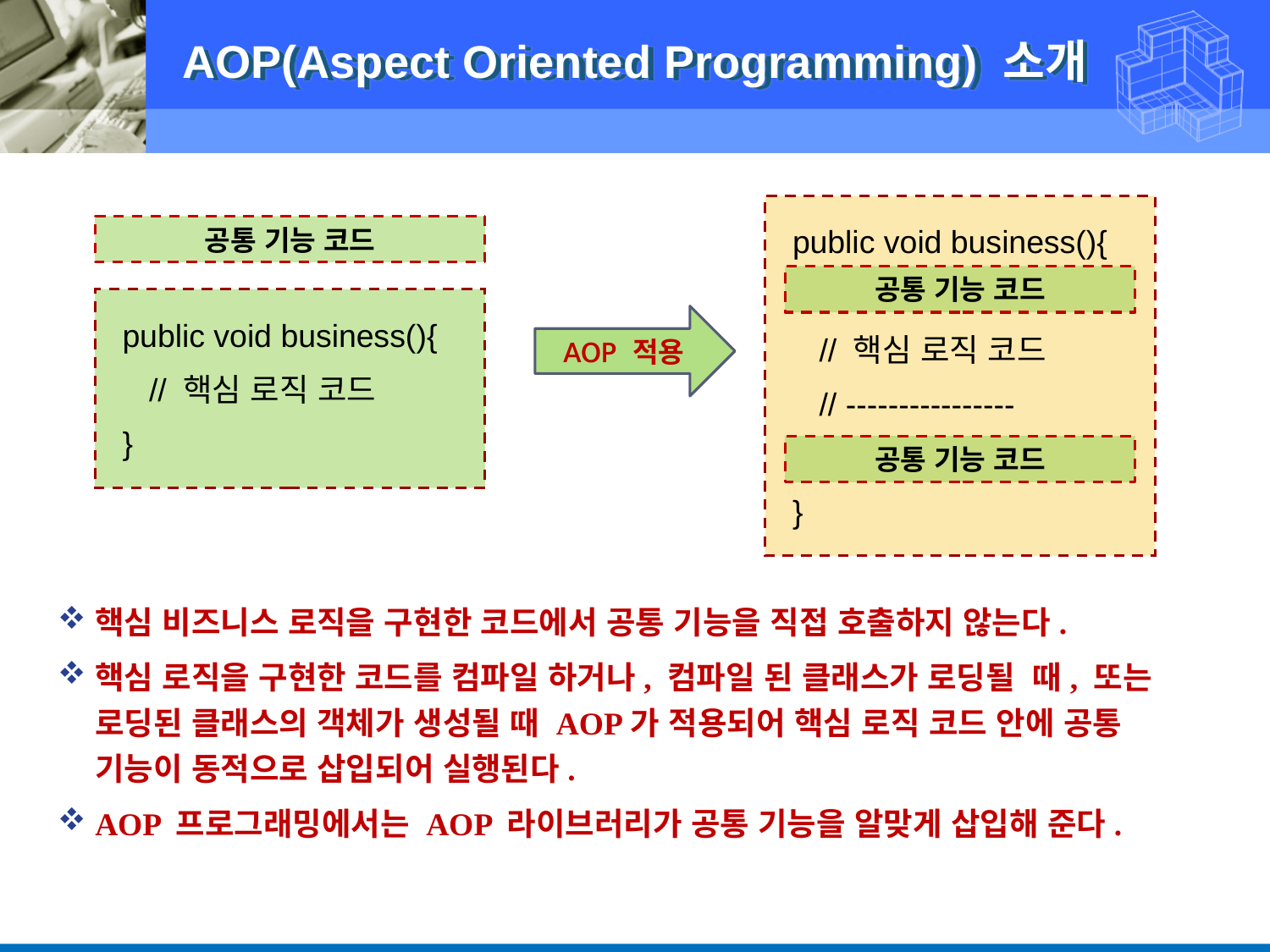

AOP(Aspect Oriented Programming) 소개
public void business(){

   // 핵심 로직 코드
   // ----------------

}
공통 기능 코드
공통 기능 코드
public void business(){
   // 핵심 로직 코드
}
AOP 적용
공통 기능 코드
핵심 비즈니스 로직을 구현한 코드에서 공통 기능을 직접 호출하지 않는다.
핵심 로직을 구현한 코드를 컴파일 하거나, 컴파일 된 클래스가 로딩될  때, 또는 로딩된 클래스의 객체가 생성될 때 AOP가 적용되어 핵심 로직 코드 안에 공통 기능이 동적으로 삽입되어 실행된다.
AOP 프로그래밍에서는 AOP 라이브러리가 공통 기능을 알맞게 삽입해 준다.